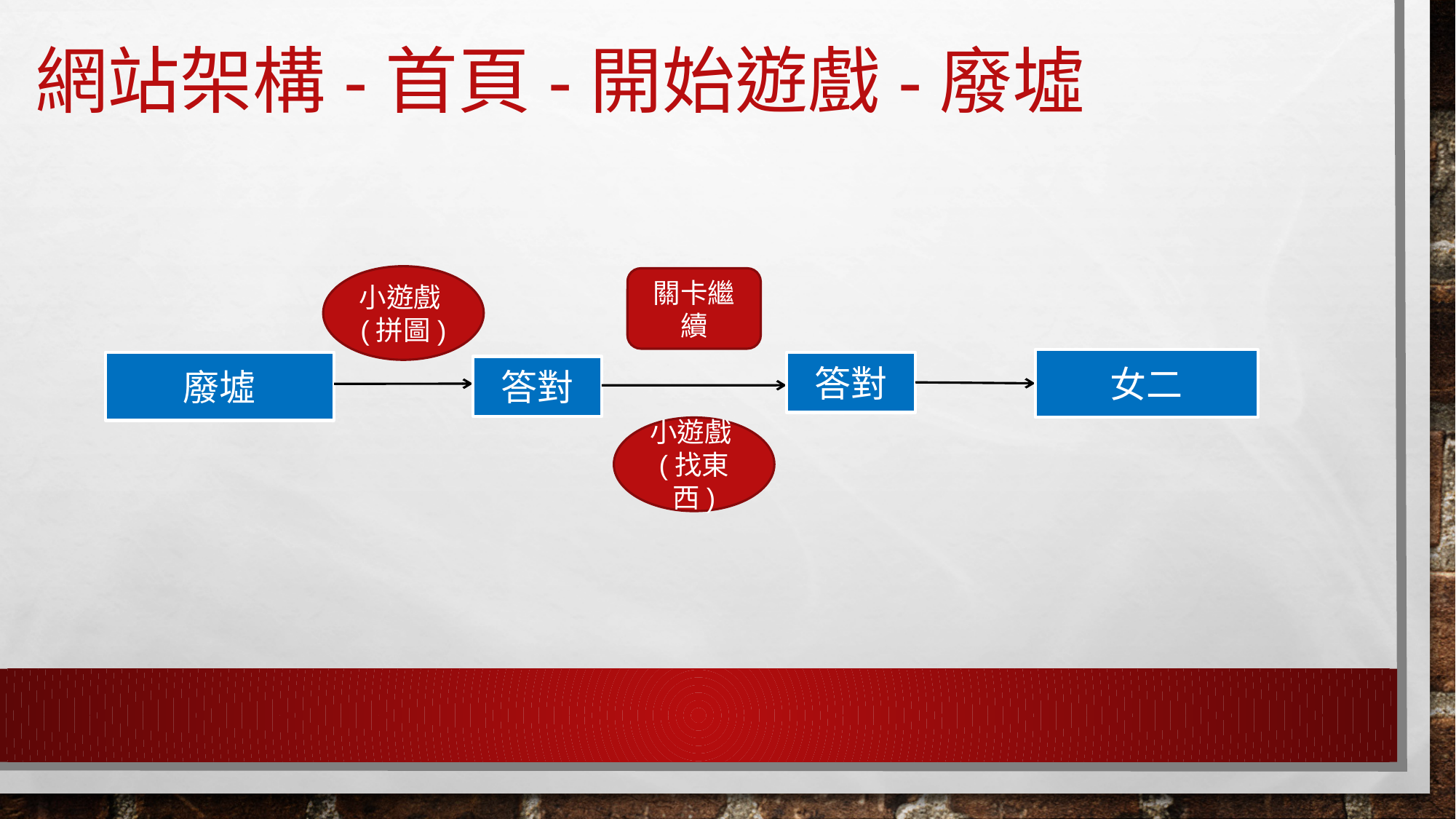

# 網站架構-首頁-開始遊戲-廢墟
小遊戲(拼圖)
關卡繼續
女二
廢墟
答對
答對
小遊戲(找東西)